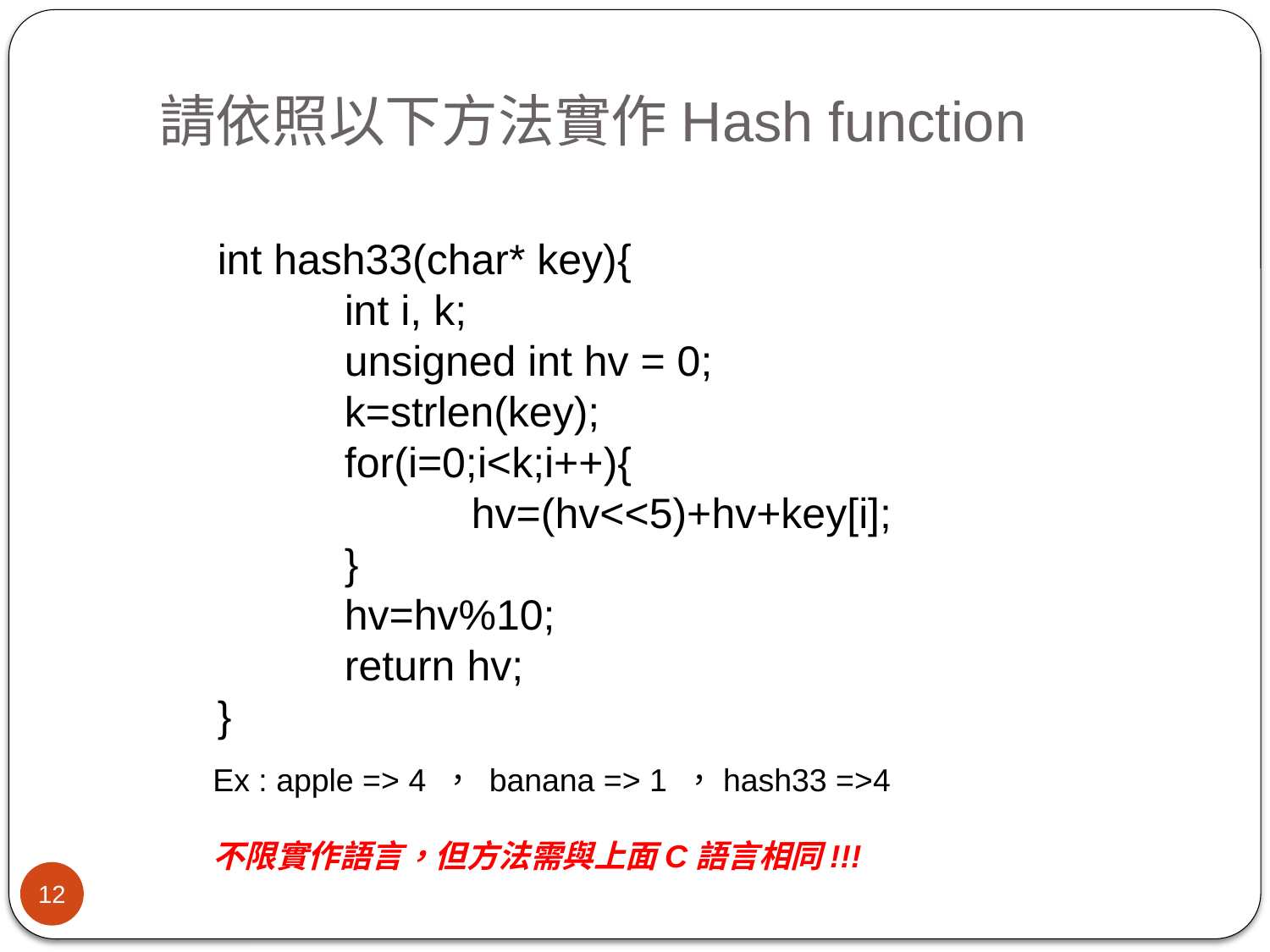

請依照以下方法實作Hash function
int hash33(char* key){
	int i, k;
	unsigned int hv = 0;
	k=strlen(key);
	for(i=0;i<k;i++){
		hv=(hv<<5)+hv+key[i];
	}
	hv=hv%10;
	return hv;
}
Ex : apple => 4 ， banana => 1 ，hash33 =>4

不限實作語言，但方法需與上面C語言相同!!!

12